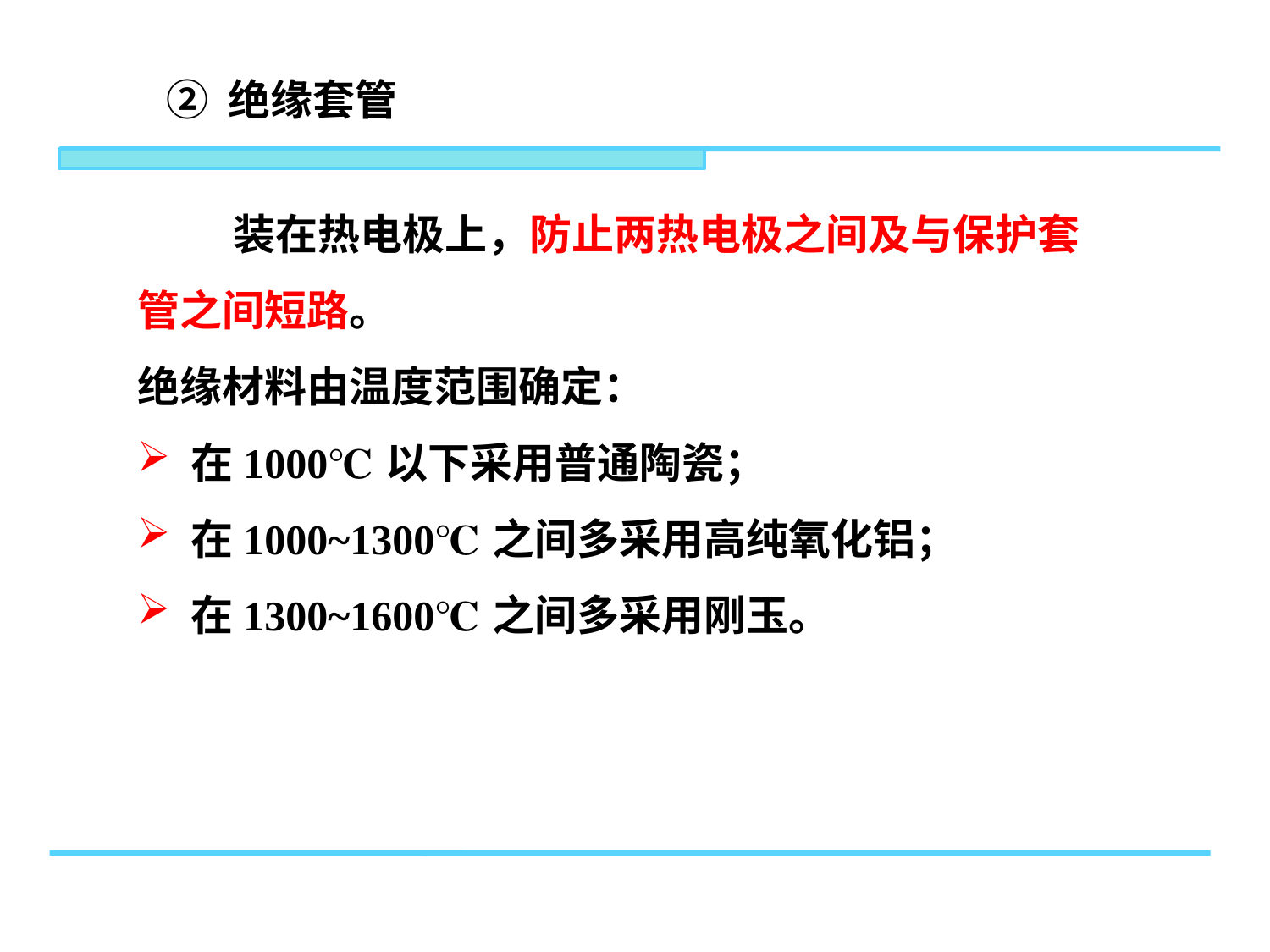

② 绝缘套管
         装在热电极上，防止两热电极之间及与保护套管之间短路。
绝缘材料由温度范围确定：
 在1000℃以下采用普通陶瓷；
 在1000~1300℃之间多采用高纯氧化铝；
 在1300~1600℃之间多采用刚玉。